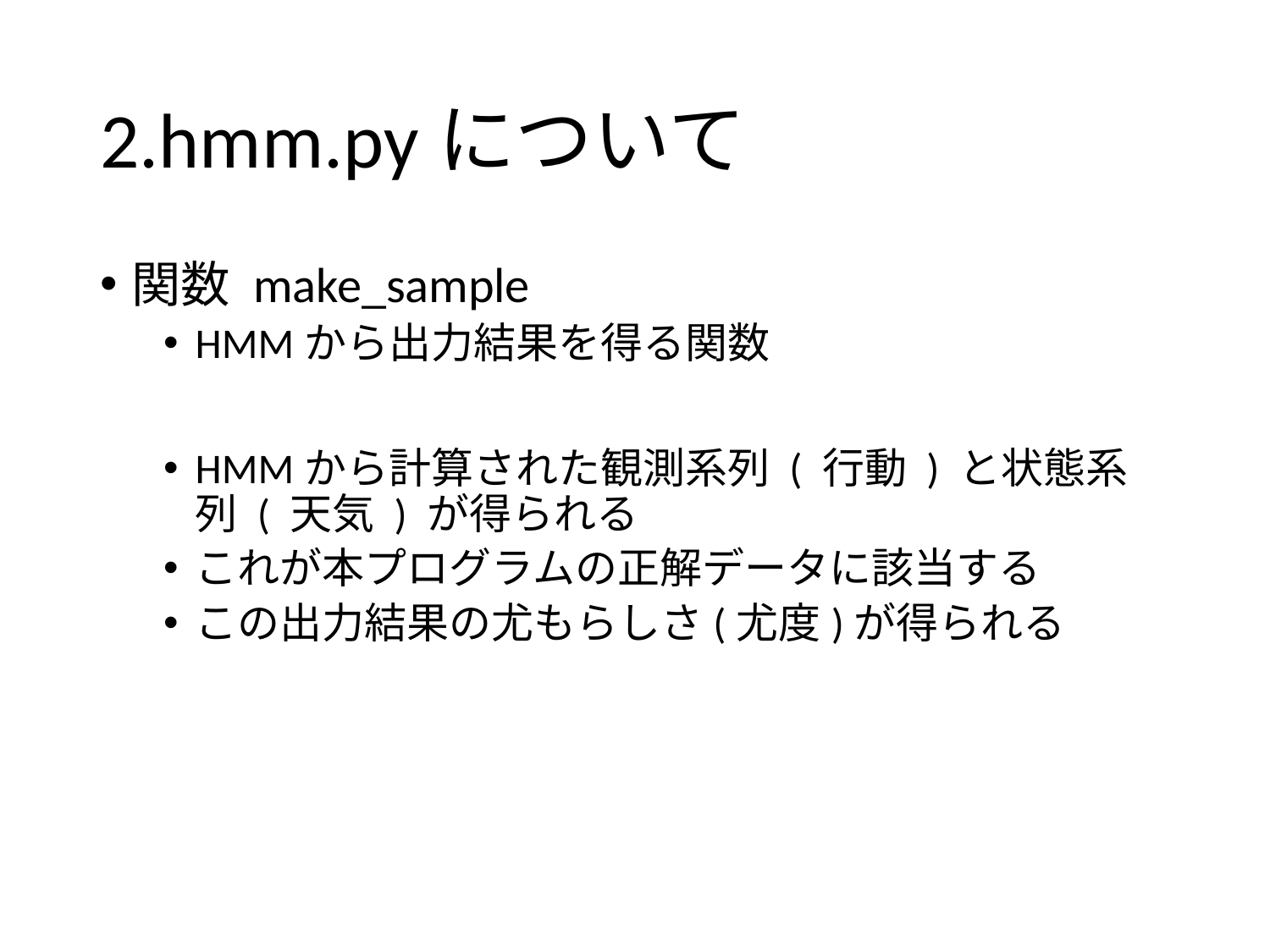

# 2.hmm.pyについて
関数 make_sample
HMMから出力結果を得る関数

HMMから計算された観測系列 ( 行動 ) と状態系列 ( 天気 ) が得られる
これが本プログラムの正解データに該当する
この出力結果の尤もらしさ(尤度)が得られる